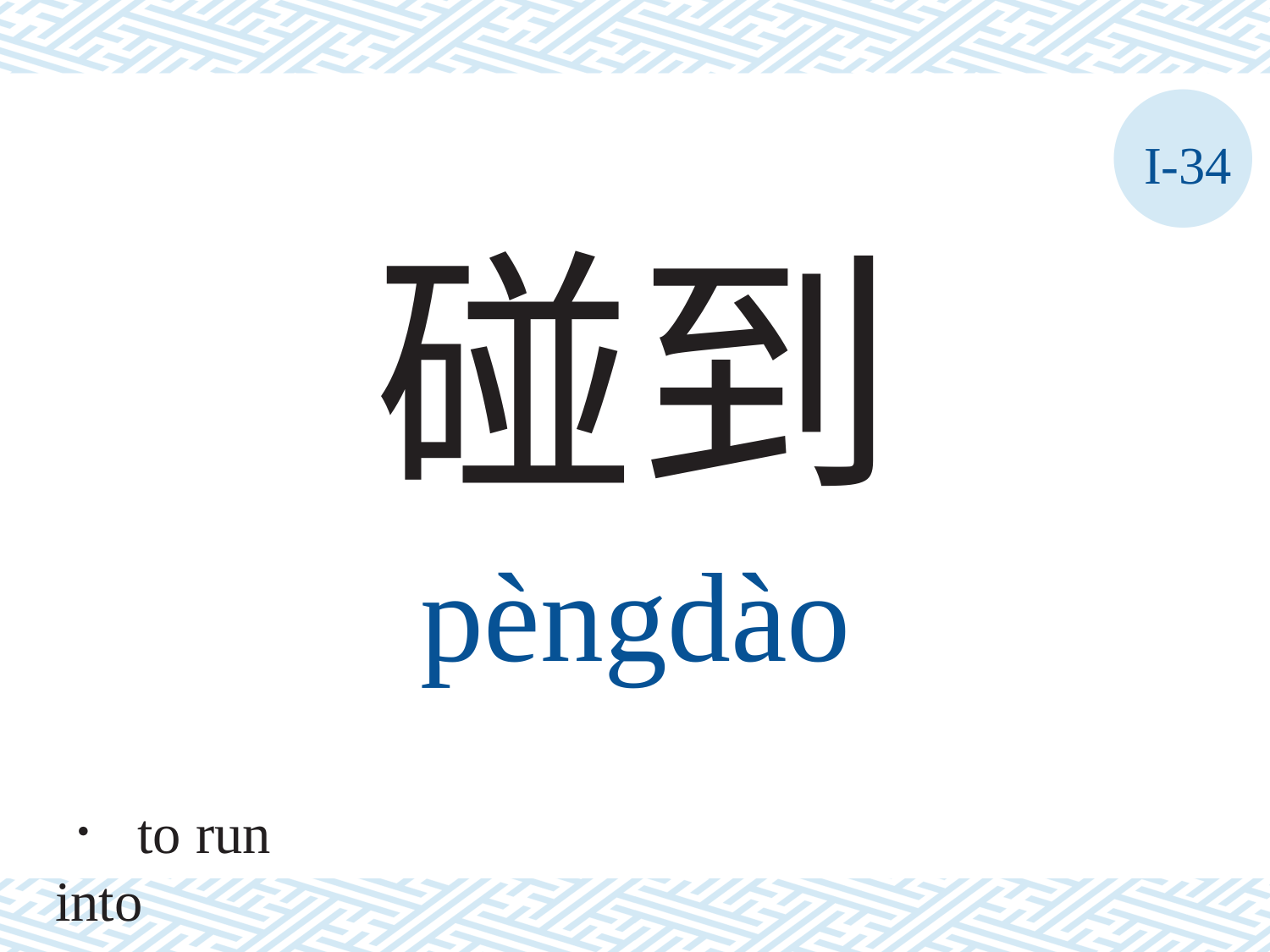

I-34
碰到
pèngdào
． to run into